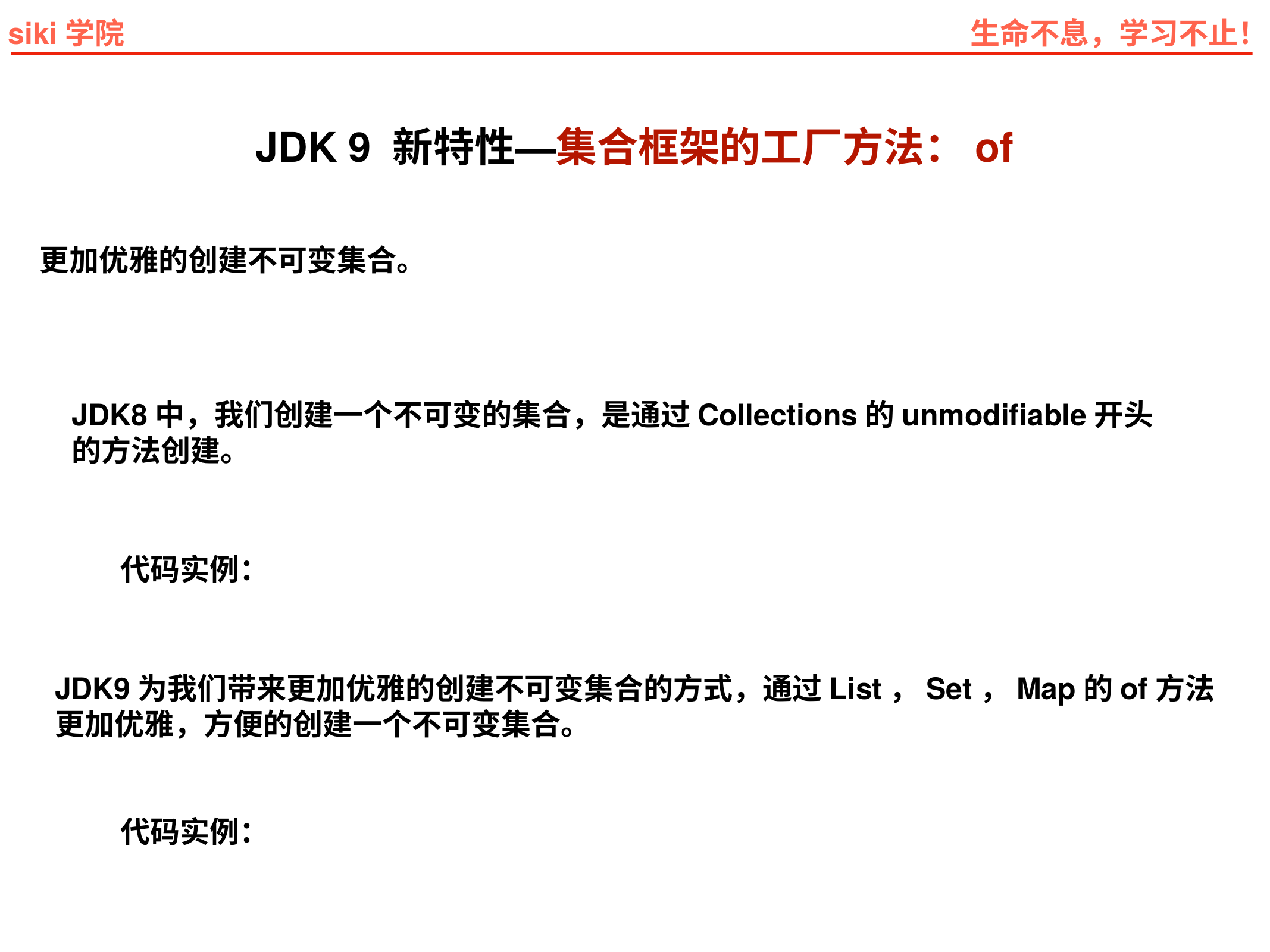

JDK 9 新特性—集合框架的工厂方法：of
更加优雅的创建不可变集合。
JDK8中，我们创建一个不可变的集合，是通过Collections的unmodifiable开头
的方法创建。
代码实例：
JDK9为我们带来更加优雅的创建不可变集合的方式，通过List，Set，Map的of方法
更加优雅，方便的创建一个不可变集合。
代码实例：